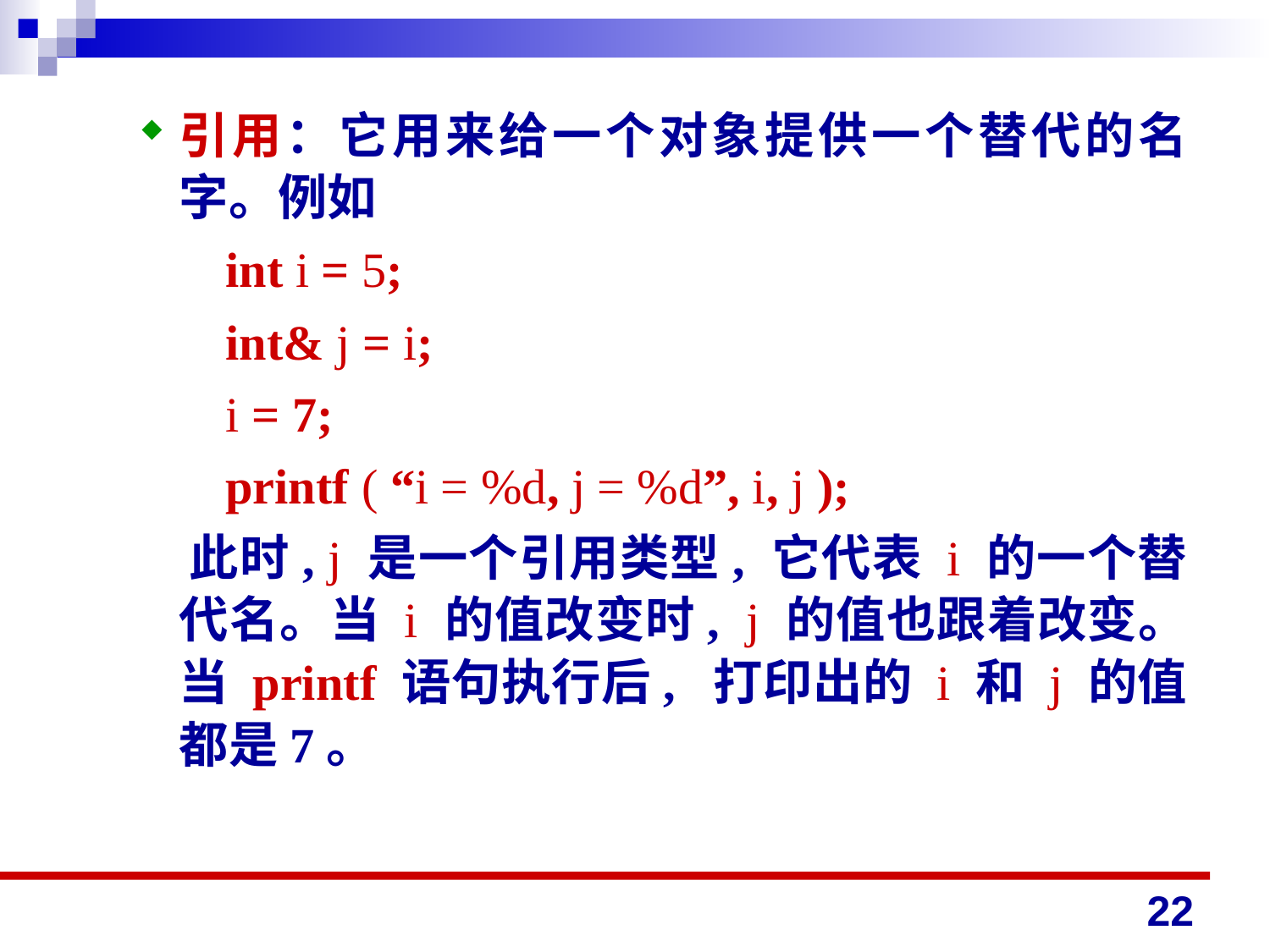

引用：它用来给一个对象提供一个替代的名字。例如
       int i = 5;
       int& j = i;
       i = 7;
       printf ( “i = %d, j = %d”, i, j );
   此时, j 是一个引用类型, 它代表 i 的一个替代名。当 i 的值改变时,  j 的值也跟着改变。当 printf 语句执行后,  打印出的 i 和 j 的值都是7。
22